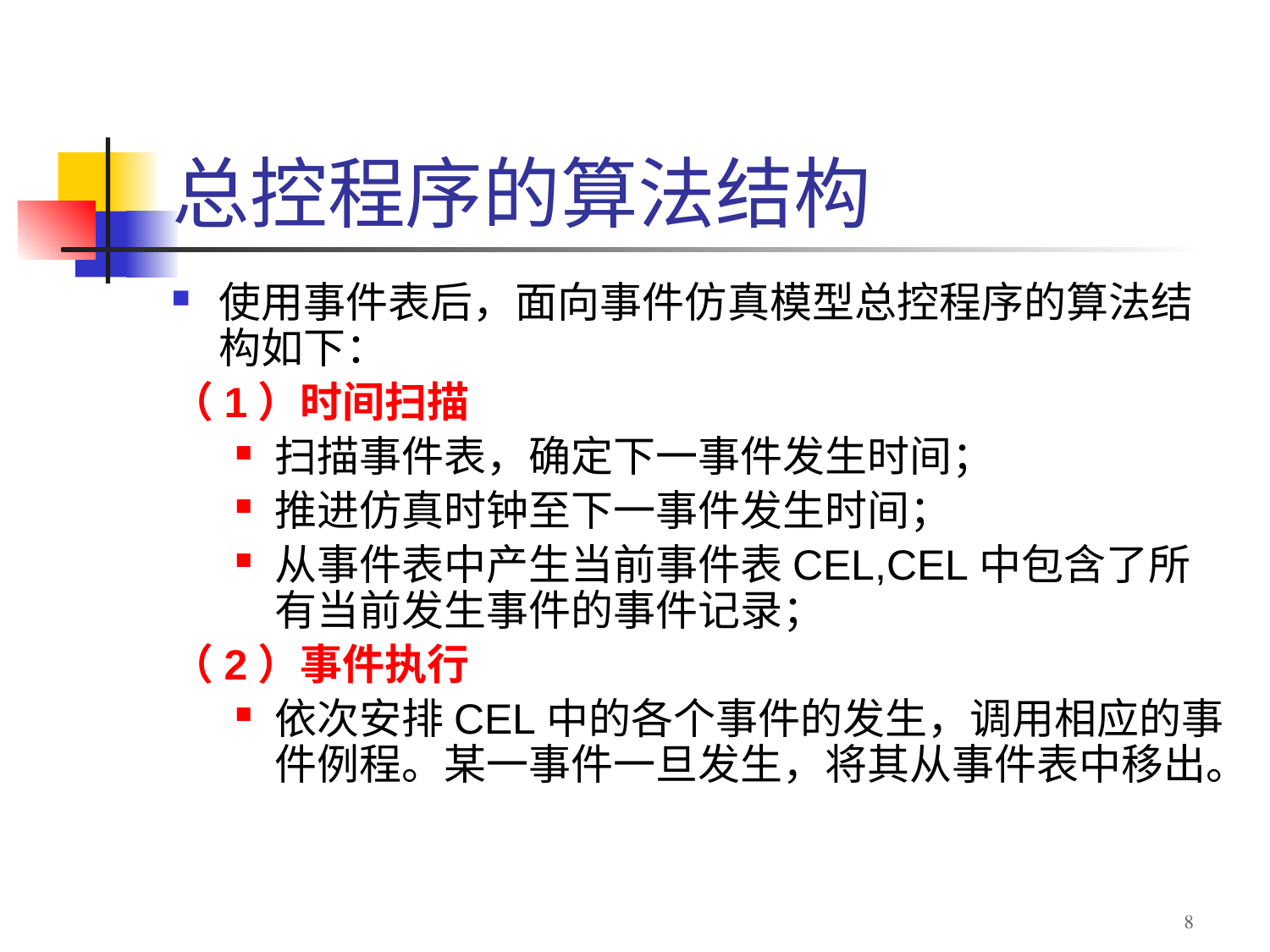

# 总控程序的算法结构
使用事件表后，面向事件仿真模型总控程序的算法结构如下：
（1）时间扫描
扫描事件表，确定下一事件发生时间；
推进仿真时钟至下一事件发生时间；
从事件表中产生当前事件表CEL,CEL中包含了所有当前发生事件的事件记录；
（2）事件执行
依次安排CEL中的各个事件的发生，调用相应的事件例程。某一事件一旦发生，将其从事件表中移出。
8